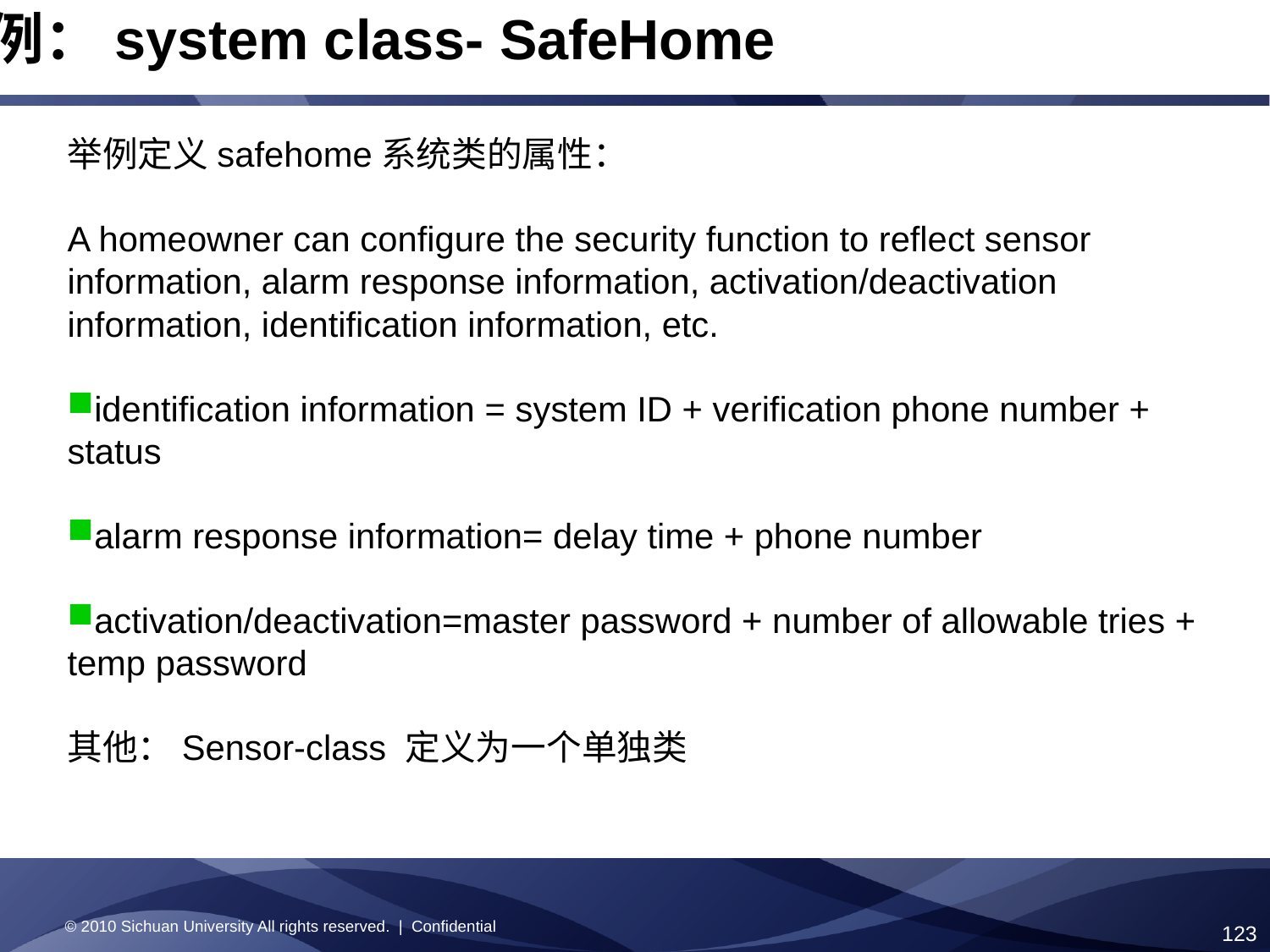

例：system class- SafeHome
举例定义safehome系统类的属性：

A homeowner can configure the security function to reflect sensor information, alarm response information, activation/deactivation information, identification information, etc.

identification information = system ID + verification phone number + status

alarm response information= delay time + phone number

activation/deactivation=master password + number of allowable tries + temp password

其他：Sensor-class 定义为一个单独类

© 2010 Sichuan University All rights reserved.  |  Confidential
123